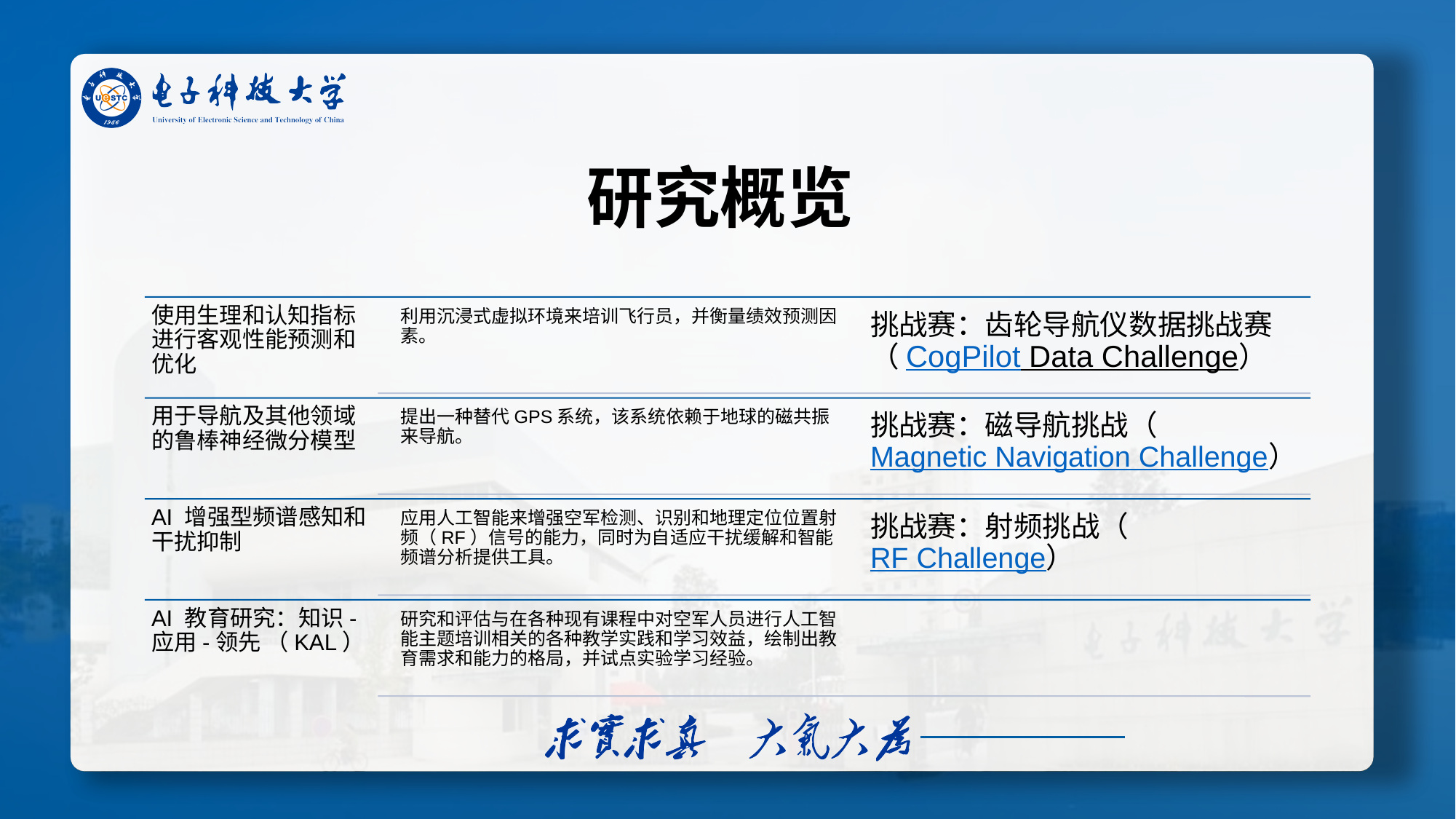

研究概览
使用生理和认知指标进行客观性能预测和优化
利用沉浸式虚拟环境来培训飞行员，并衡量绩效预测因素。
挑战赛：齿轮导航仪数据挑战赛（CogPilot Data Challenge）
用于导航及其他领域的鲁棒神经微分模型
提出一种替代GPS系统，该系统依赖于地球的磁共振来导航。
挑战赛：磁导航挑战（Magnetic Navigation Challenge）
AI 增强型频谱感知和干扰抑制
应用人工智能来增强空军检测、识别和地理定位位置射频（RF）信号的能力，同时为自适应干扰缓解和智能频谱分析提供工具。
挑战赛：射频挑战（RF Challenge）
AI 教育研究：知识-应用-领先 （KAL）
研究和评估与在各种现有课程中对空军人员进行人工智能主题培训相关的各种教学实践和学习效益，绘制出教育需求和能力的格局，并试点实验学习经验。